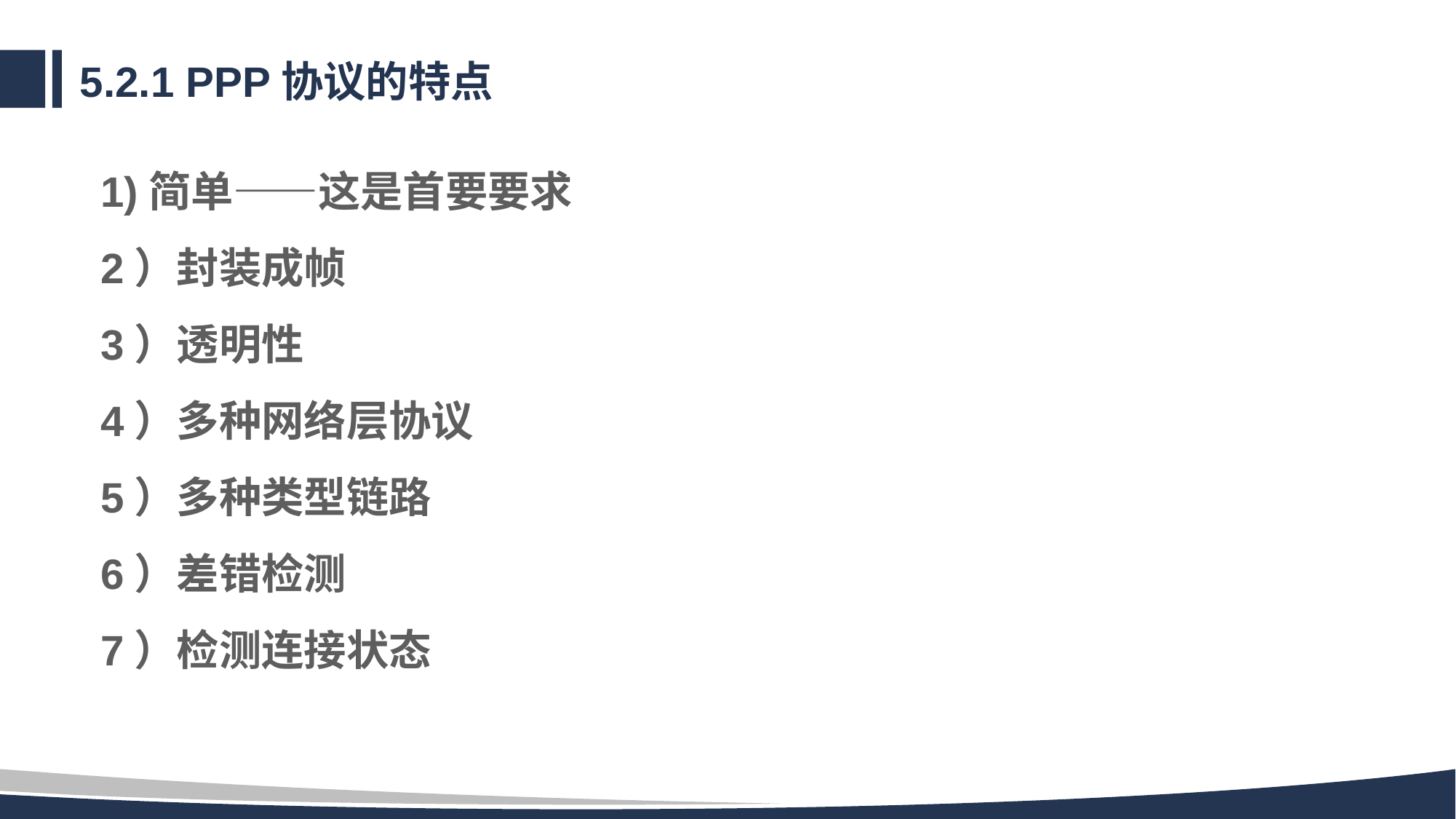

# 5.2.1 PPP协议的特点
1)简单——这是首要要求
2）封装成帧
3）透明性
4）多种网络层协议
5）多种类型链路
6）差错检测
7）检测连接状态